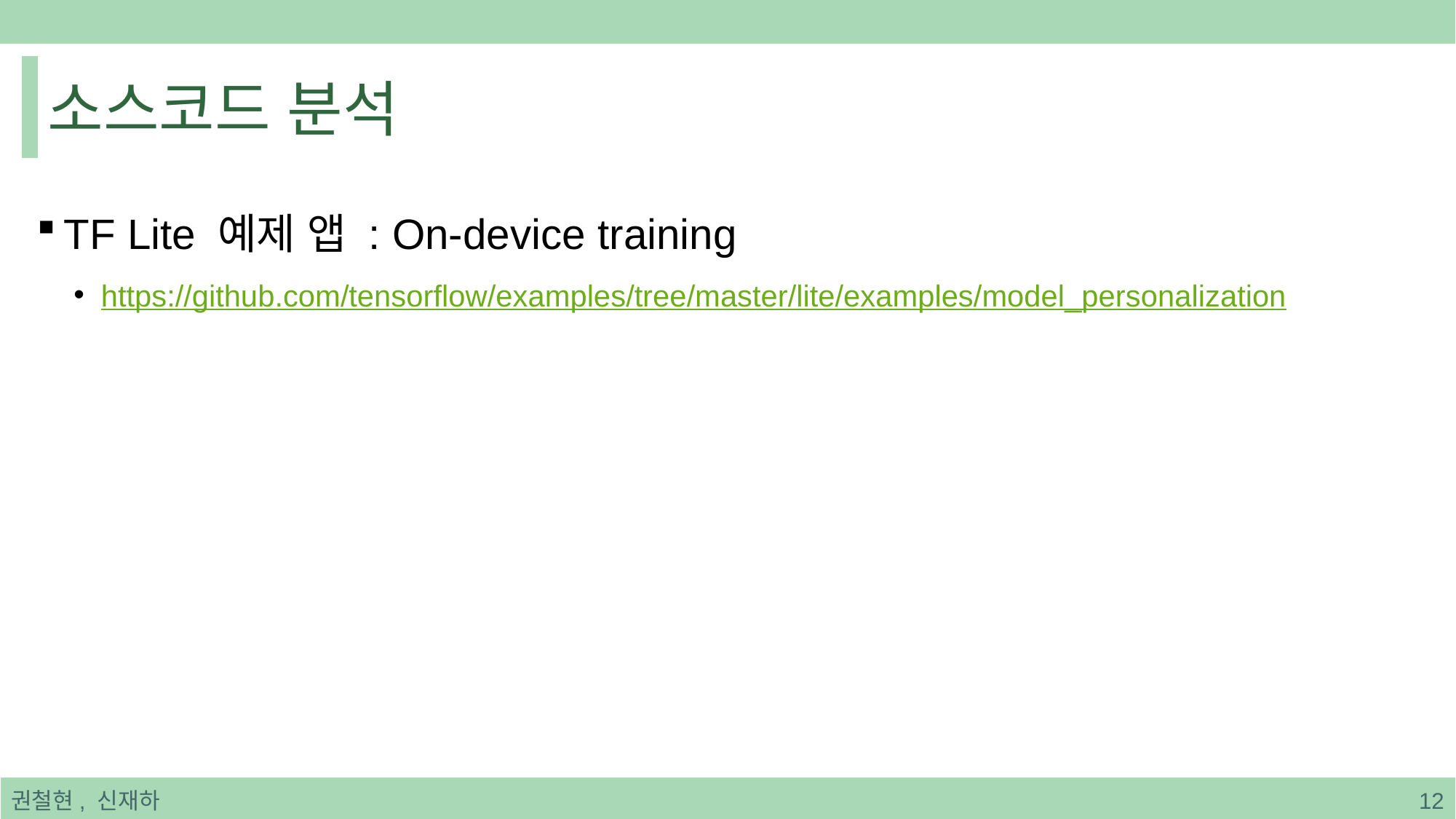

# 소스코드 분석
TF Lite 예제 앱 : On-device training
https://github.com/tensorflow/examples/tree/master/lite/examples/model_personalization

권철현, 신재하
12